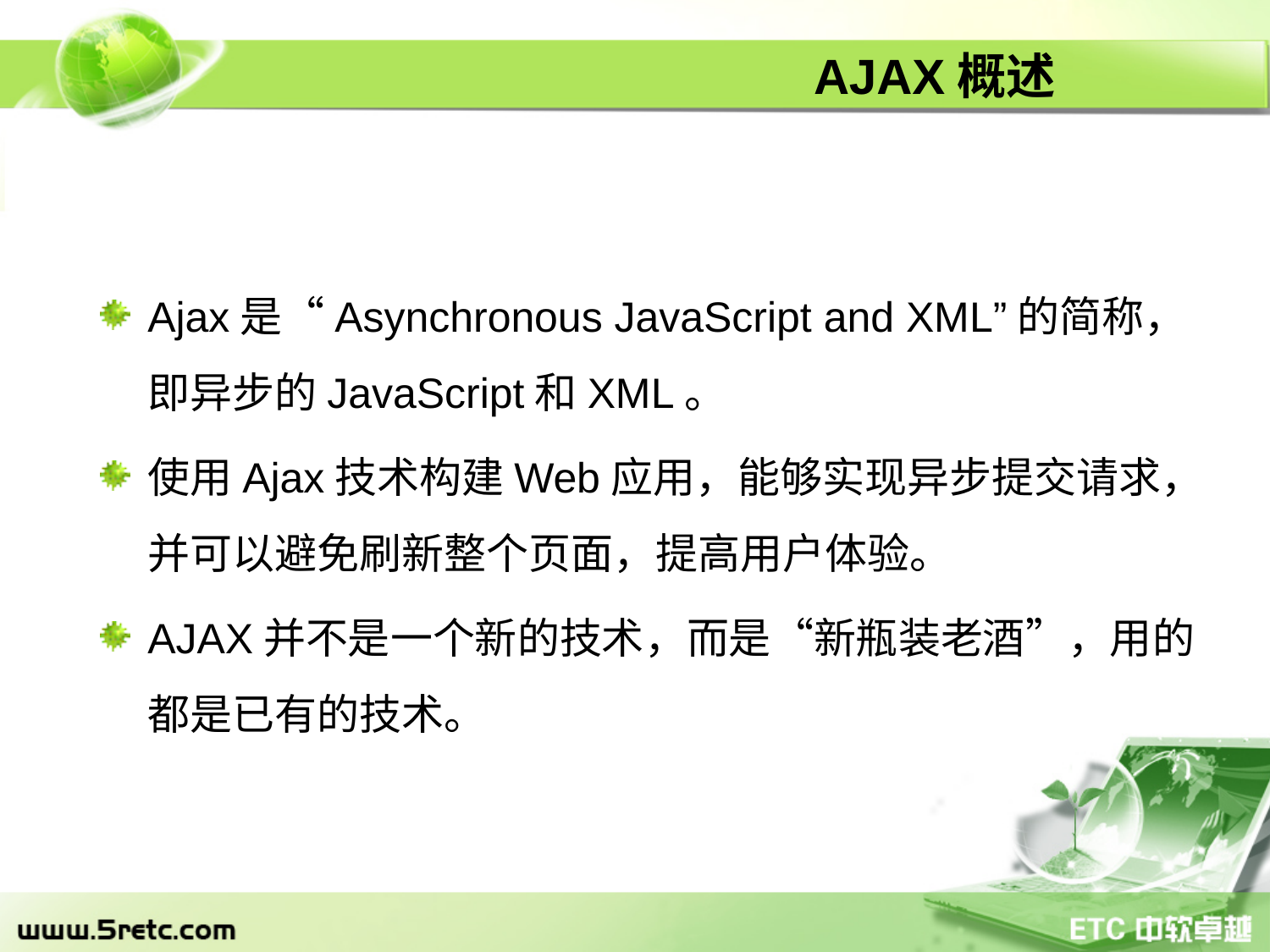

# AJAX概述
Ajax是“Asynchronous JavaScript and XML”的简称，即异步的JavaScript和XML。
使用Ajax技术构建Web应用，能够实现异步提交请求，并可以避免刷新整个页面，提高用户体验。
AJAX并不是一个新的技术，而是“新瓶装老酒”，用的都是已有的技术。